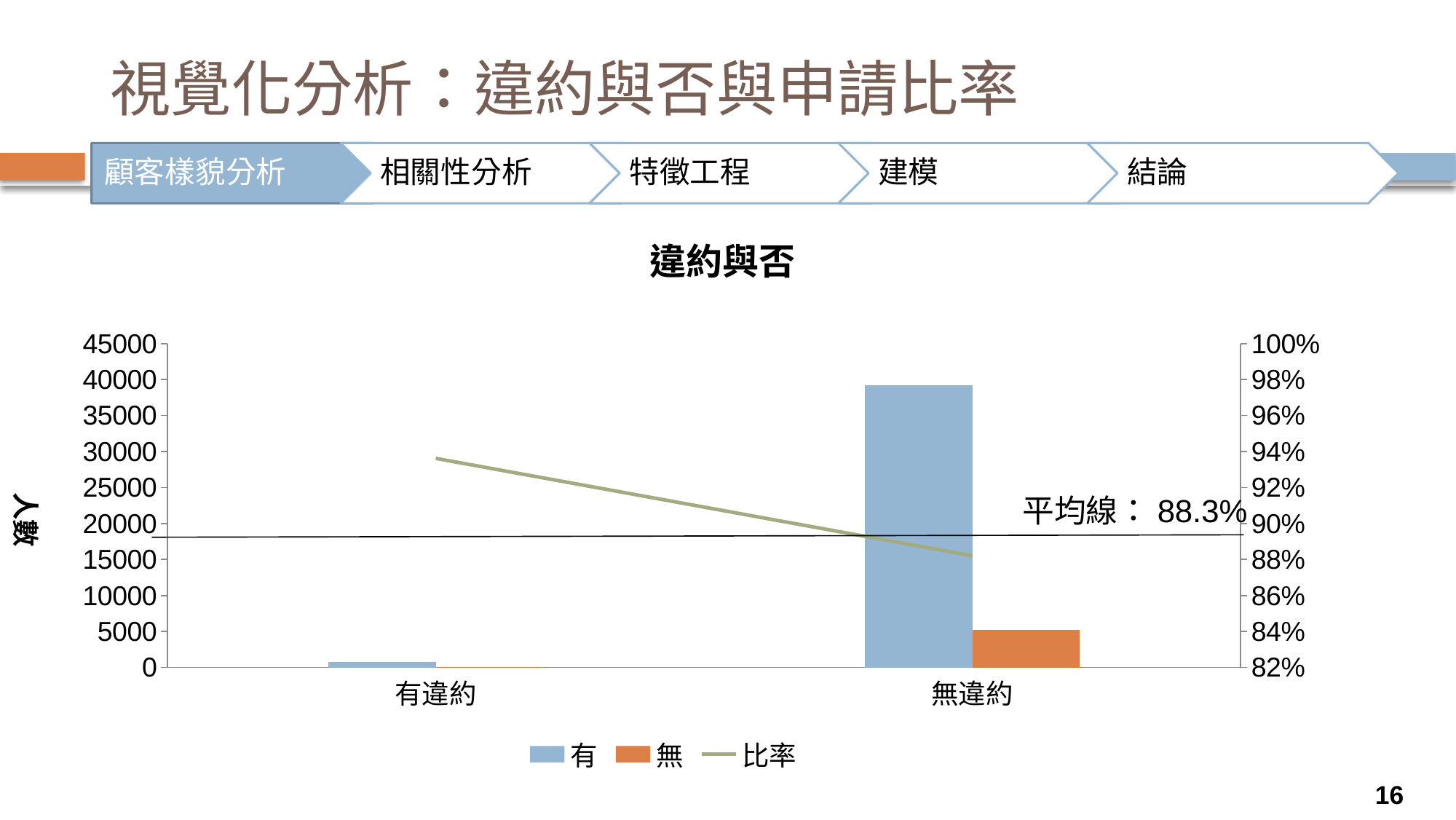

# 視覺化分析：違約與否與申請比率
顧客樣貌分析
相關性分析
特徵工程
建模
結論
違約與否

### Chart

| Category | 有 | 無 | 比率 |
|---|---|---|---|
| 有違約 | 763.0 | 52.0 | 0.9361963190184049 |
| 無違約 | 39159.0 | 5237.0 | 0.8820389224254437 |
平均線：88.3%
16